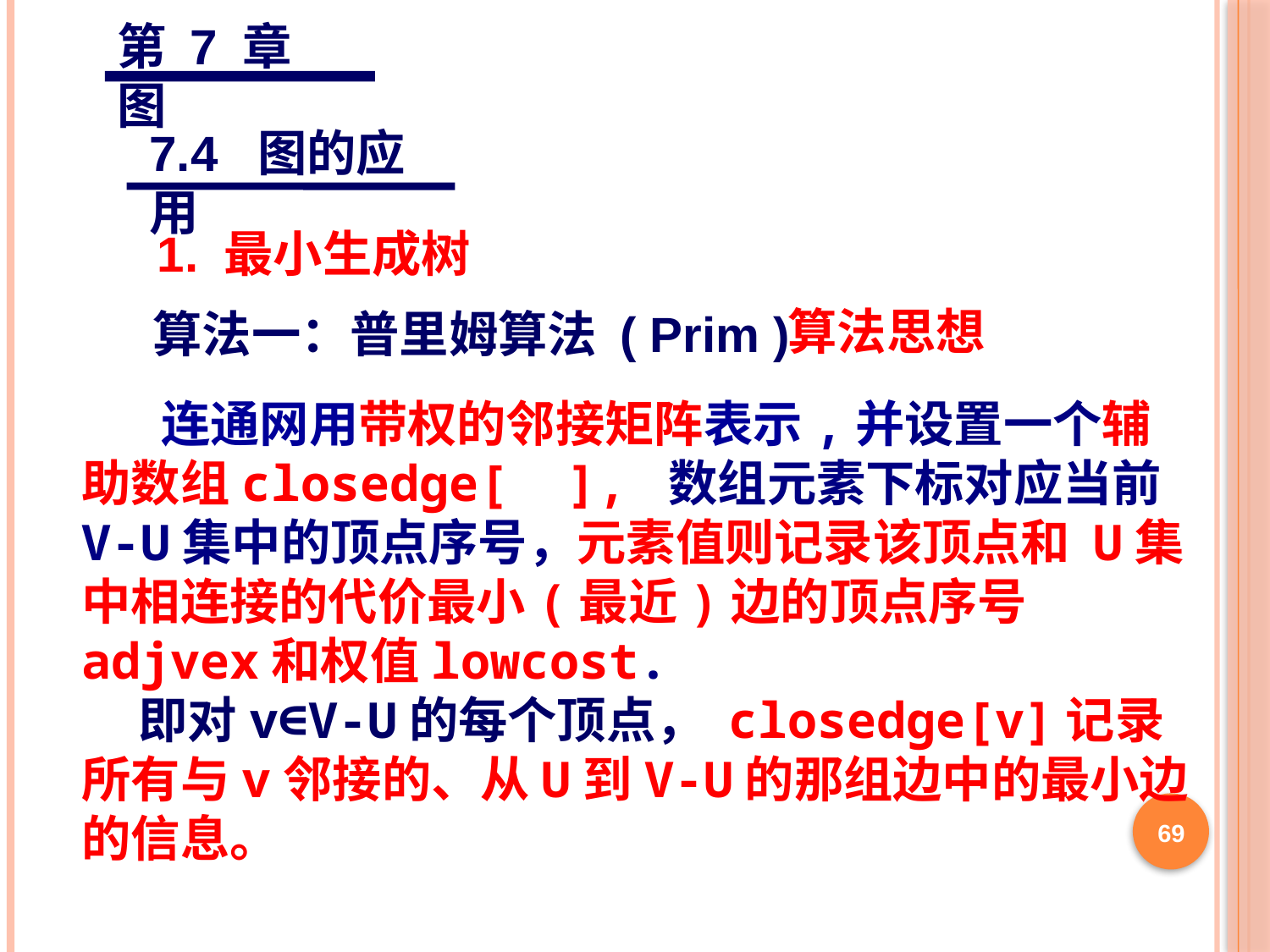

第 7 章  图

7.4  图的应用

1. 最小生成树
算法思想
算法一：普里姆算法 ( Prim )
      连通网用带权的邻接矩阵表示,并设置一个辅助数组closedge[  ], 数组元素下标对应当前V-U集中的顶点序号，元素值则记录该顶点和 U集中相连接的代价最小(最近)边的顶点序号adjvex和权值lowcost.
    即对v∈V-U的每个顶点， closedge[v]记录所有与v邻接的、从U到V-U的那组边中的最小边的信息。
69